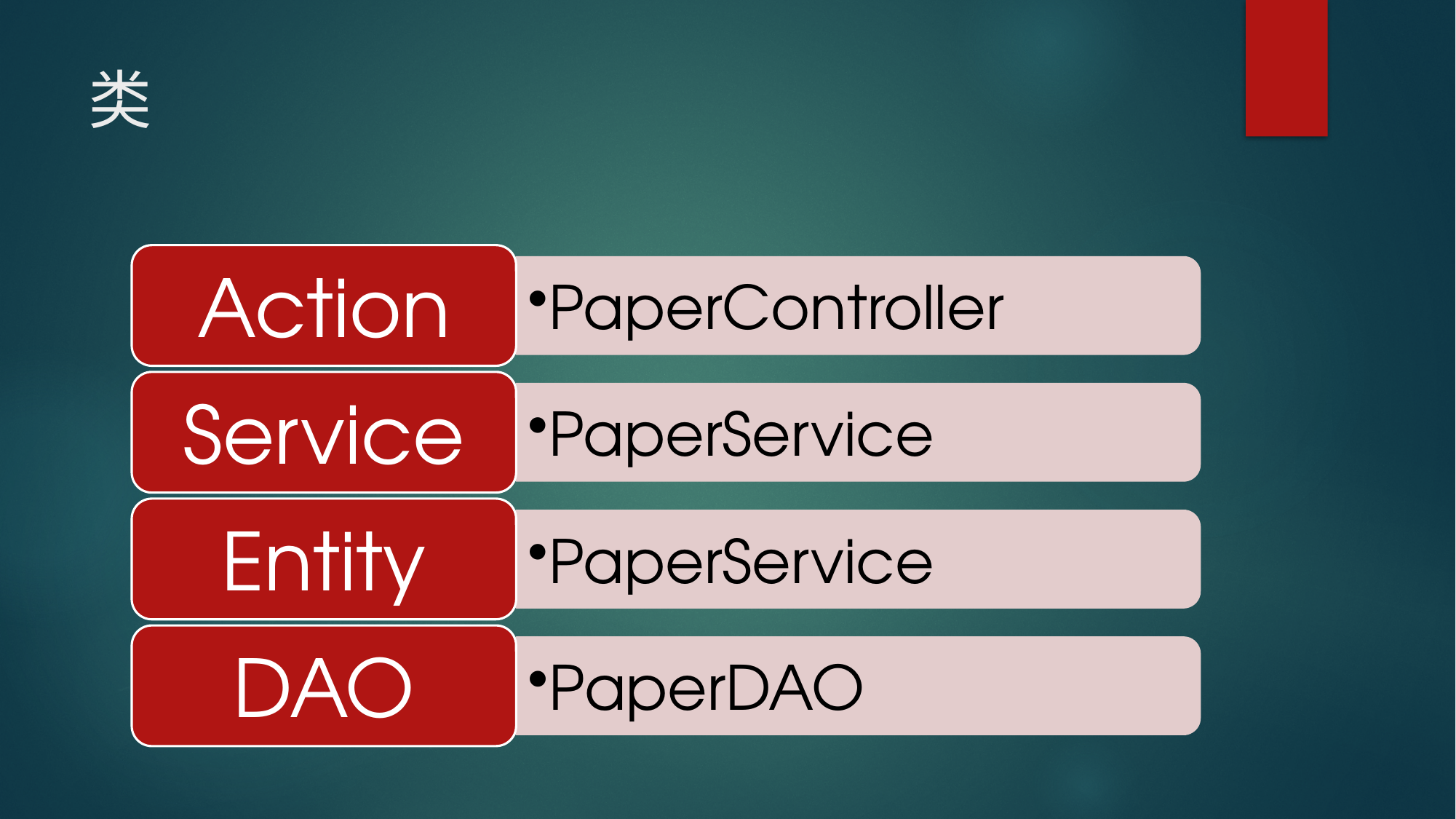

# 类
Action
Service
DAO
PaperController
Entity
PaperService
PaperService
PaperDAO